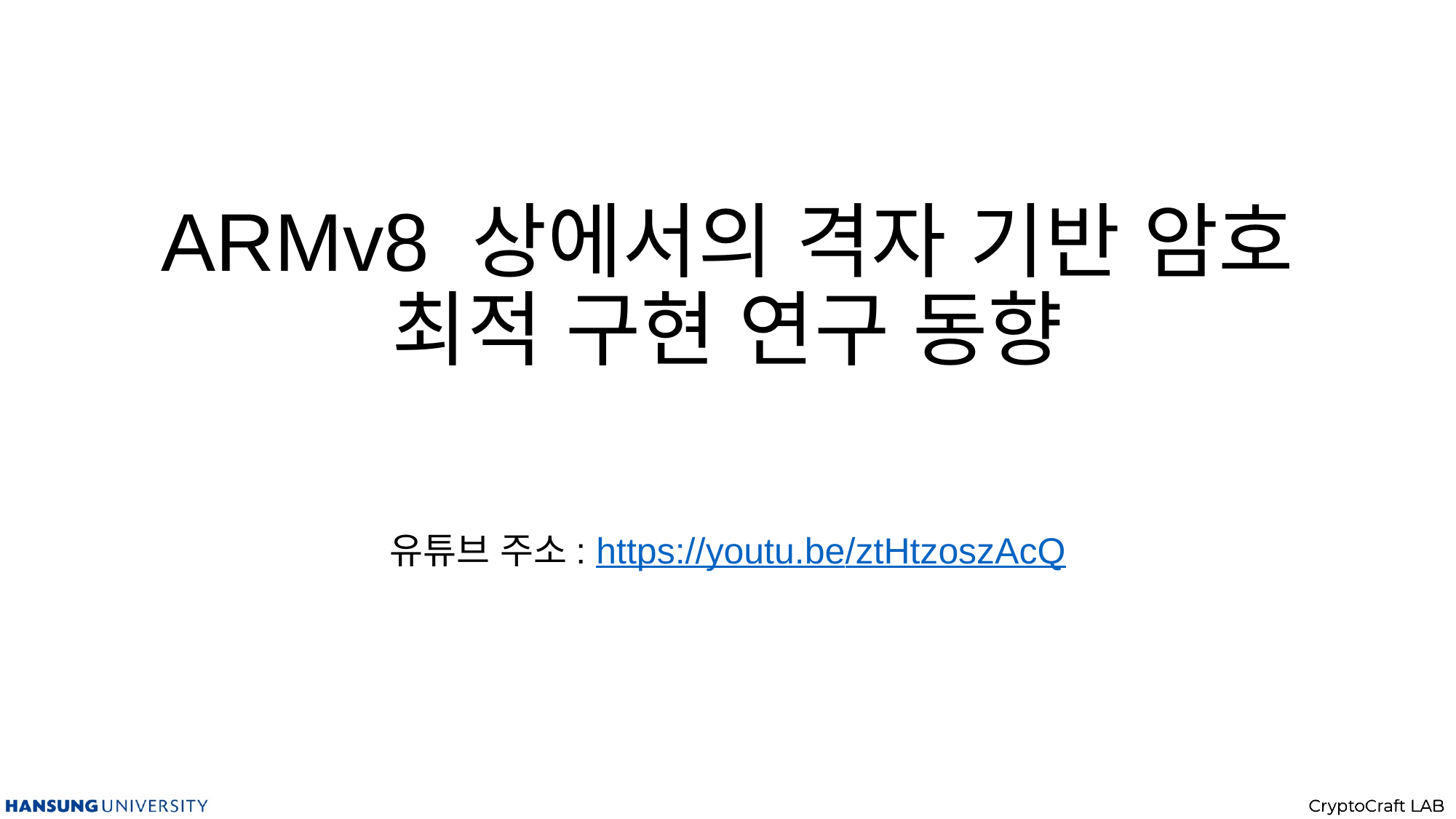

# ARMv8 상에서의 격자 기반 암호 최적 구현 연구 동향
유튜브 주소: https://youtu.be/ztHtzoszAcQ